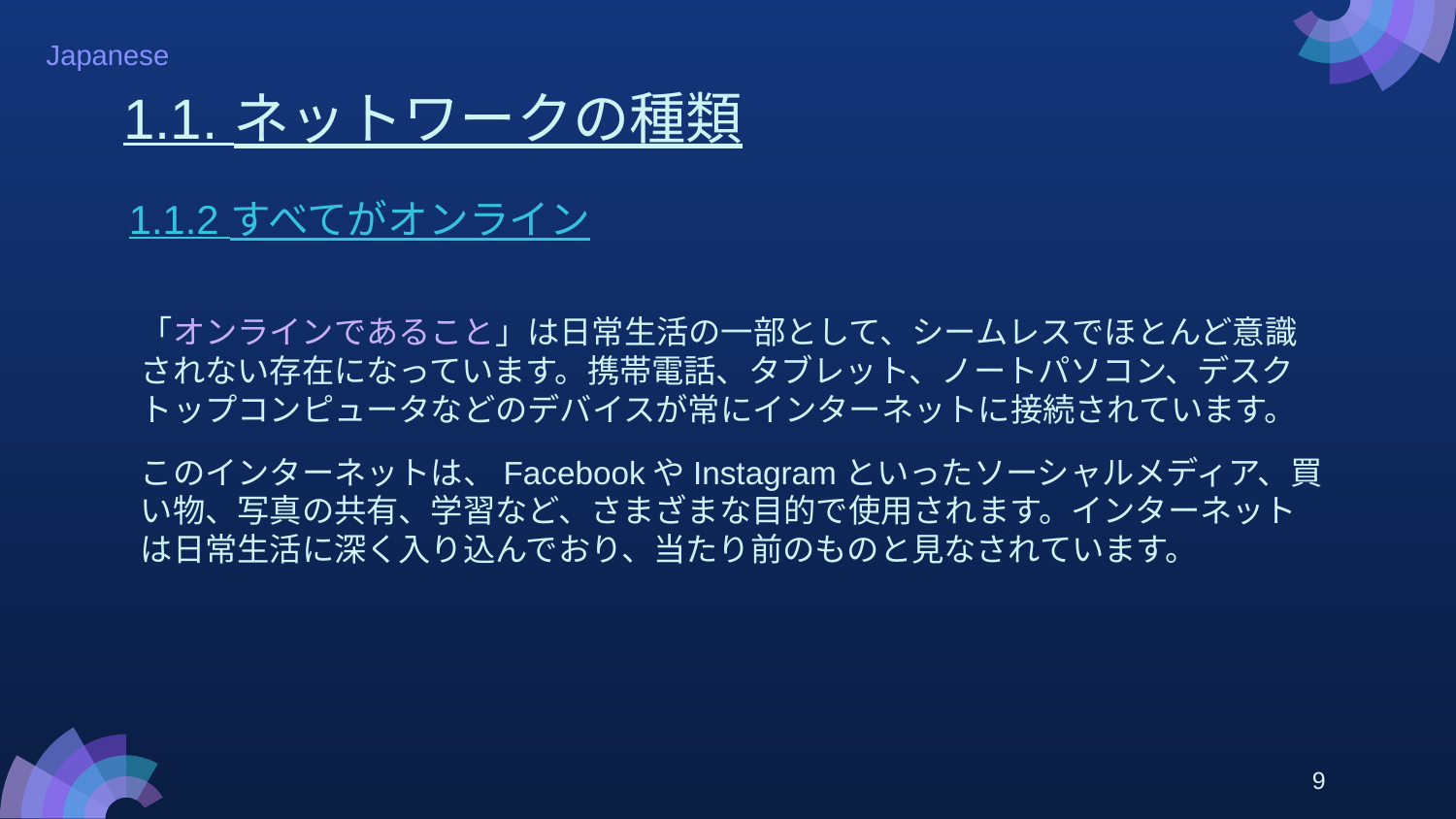

# 1.1. ネットワークの種類
1.1.2 すべてがオンライン
「オンラインであること」は日常生活の一部として、シームレスでほとんど意識されない存在になっています。携帯電話、タブレット、ノートパソコン、デスクトップコンピュータなどのデバイスが常にインターネットに接続されています。
このインターネットは、FacebookやInstagramといったソーシャルメディア、買い物、写真の共有、学習など、さまざまな目的で使用されます。インターネットは日常生活に深く入り込んでおり、当たり前のものと見なされています。
9